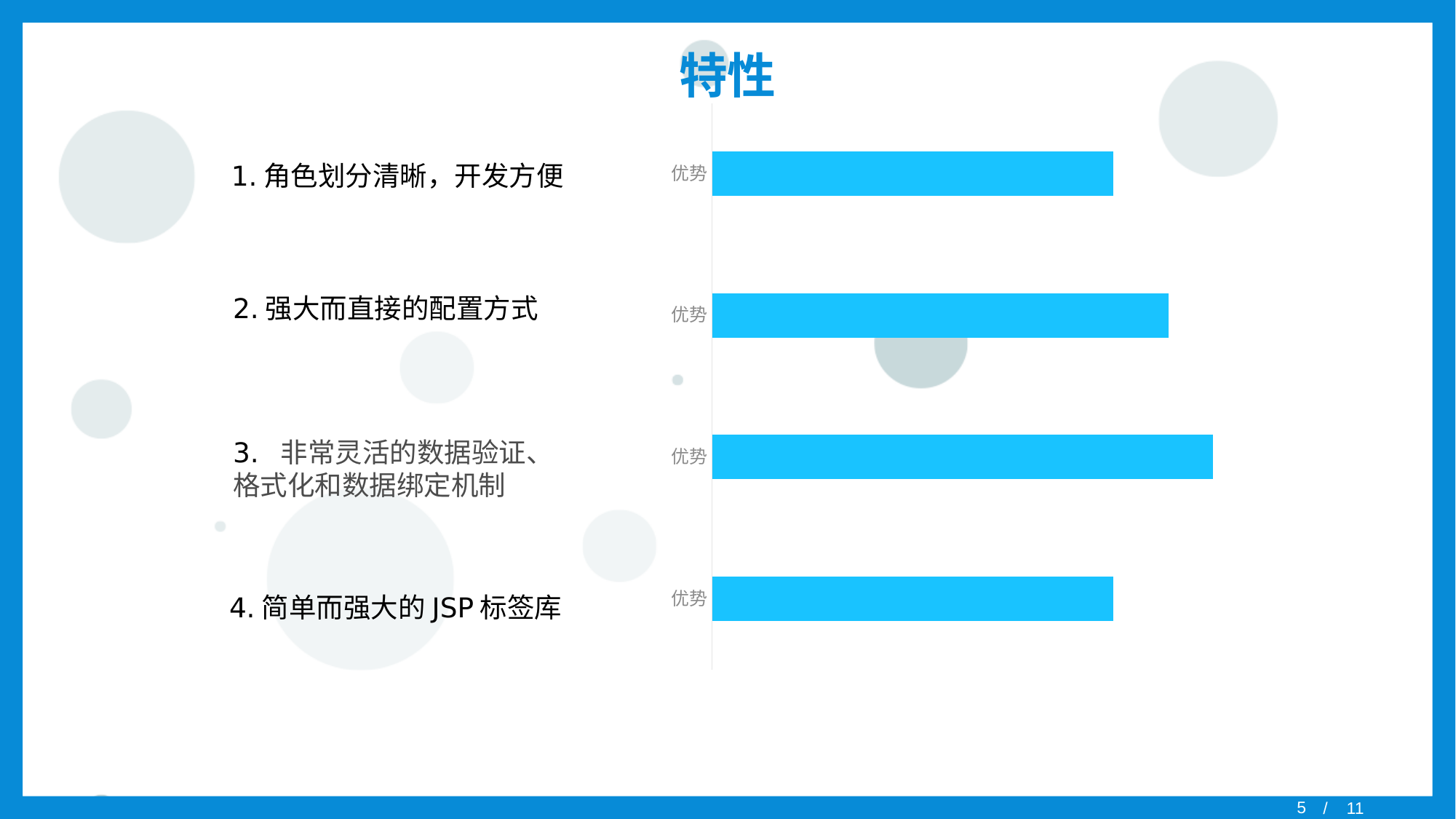

# 特性

### Chart

| Category | 系列 3 |
|---|---|
| 优势 | 3.6 |
| 优势 | 4.5 |
| 优势 | 4.1 |
| 优势 | 3.6 |
1.角色划分清晰，开发方便
2.强大而直接的配置方式
3.  非常灵活的数据验证、
格式化和数据绑定机制
4.简单而强大的JSP标签库
/    11
5